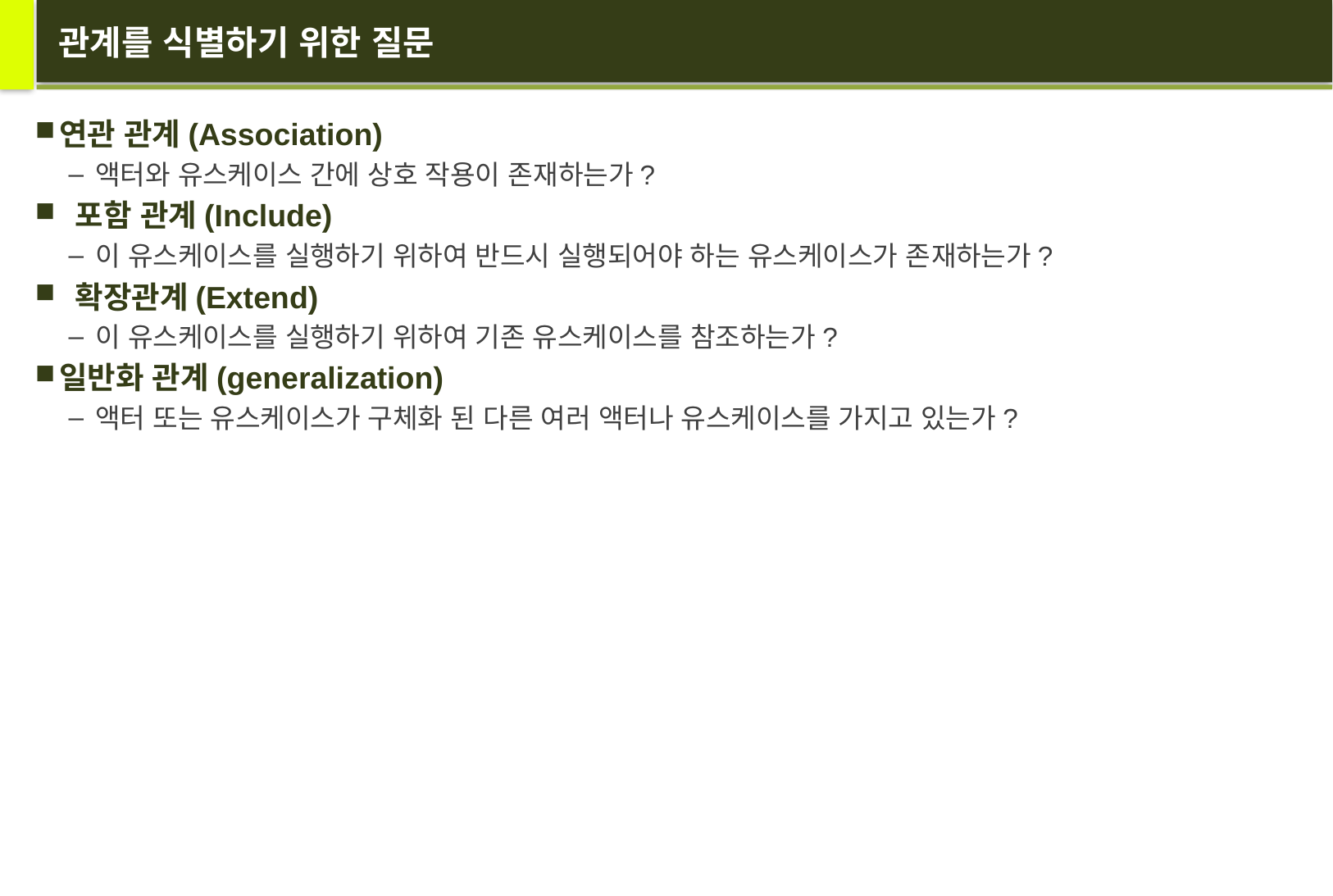

# 관계를 식별하기 위한 질문
연관 관계(Association)
액터와 유스케이스 간에 상호 작용이 존재하는가?
 포함 관계(Include)
이 유스케이스를 실행하기 위하여 반드시 실행되어야 하는 유스케이스가 존재하는가?
 확장관계(Extend)
이 유스케이스를 실행하기 위하여 기존 유스케이스를 참조하는가?
일반화 관계(generalization)
액터 또는 유스케이스가 구체화 된 다른 여러 액터나 유스케이스를 가지고 있는가?